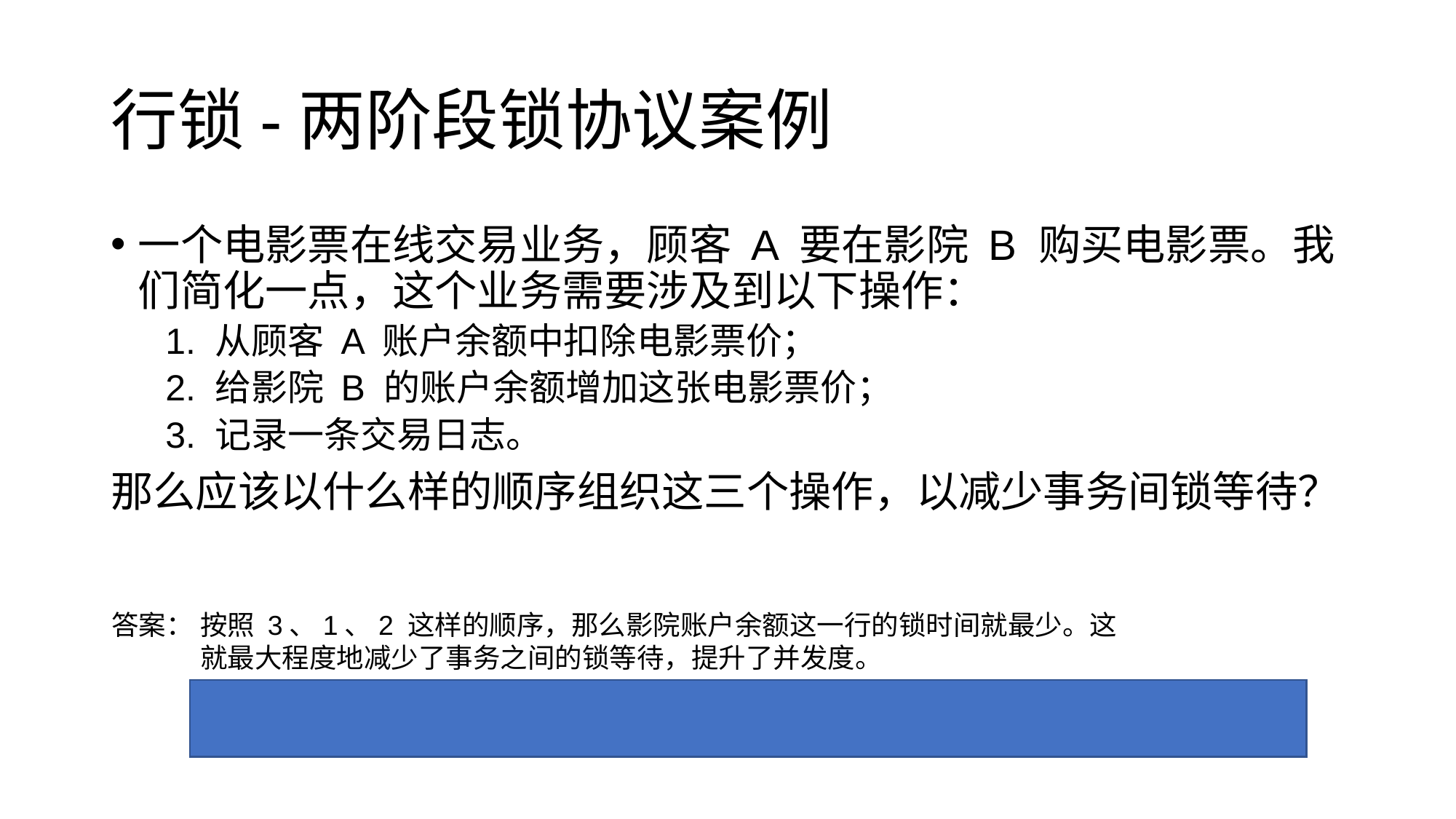

# 行锁-两阶段锁协议案例
一个电影票在线交易业务，顾客 A 要在影院 B 购买电影票。我们简化一点，这个业务需要涉及到以下操作：
1. 从顾客 A 账户余额中扣除电影票价；
2. 给影院 B 的账户余额增加这张电影票价；
3. 记录一条交易日志。
那么应该以什么样的顺序组织这三个操作，以减少事务间锁等待？

答案：
按照 3、1、2 这样的顺序，那么影院账户余额这一行的锁时间就最少。这就最大程度地减少了事务之间的锁等待，提升了并发度。